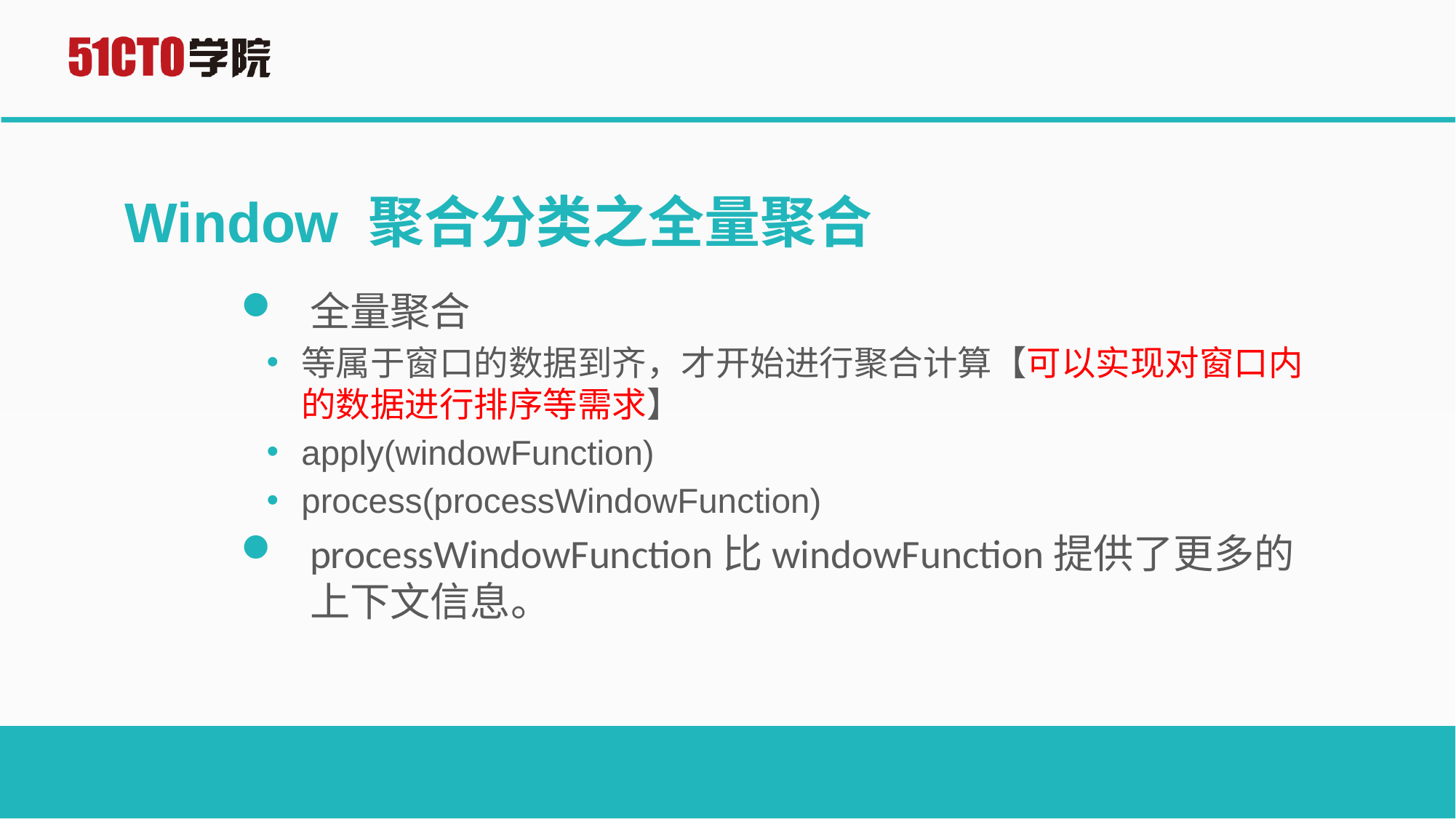

# Window 聚合分类之全量聚合
全量聚合
等属于窗口的数据到齐，才开始进行聚合计算【可以实现对窗口内的数据进行排序等需求】
apply(windowFunction)
process(processWindowFunction)
processWindowFunction比windowFunction提供了更多的上下文信息。